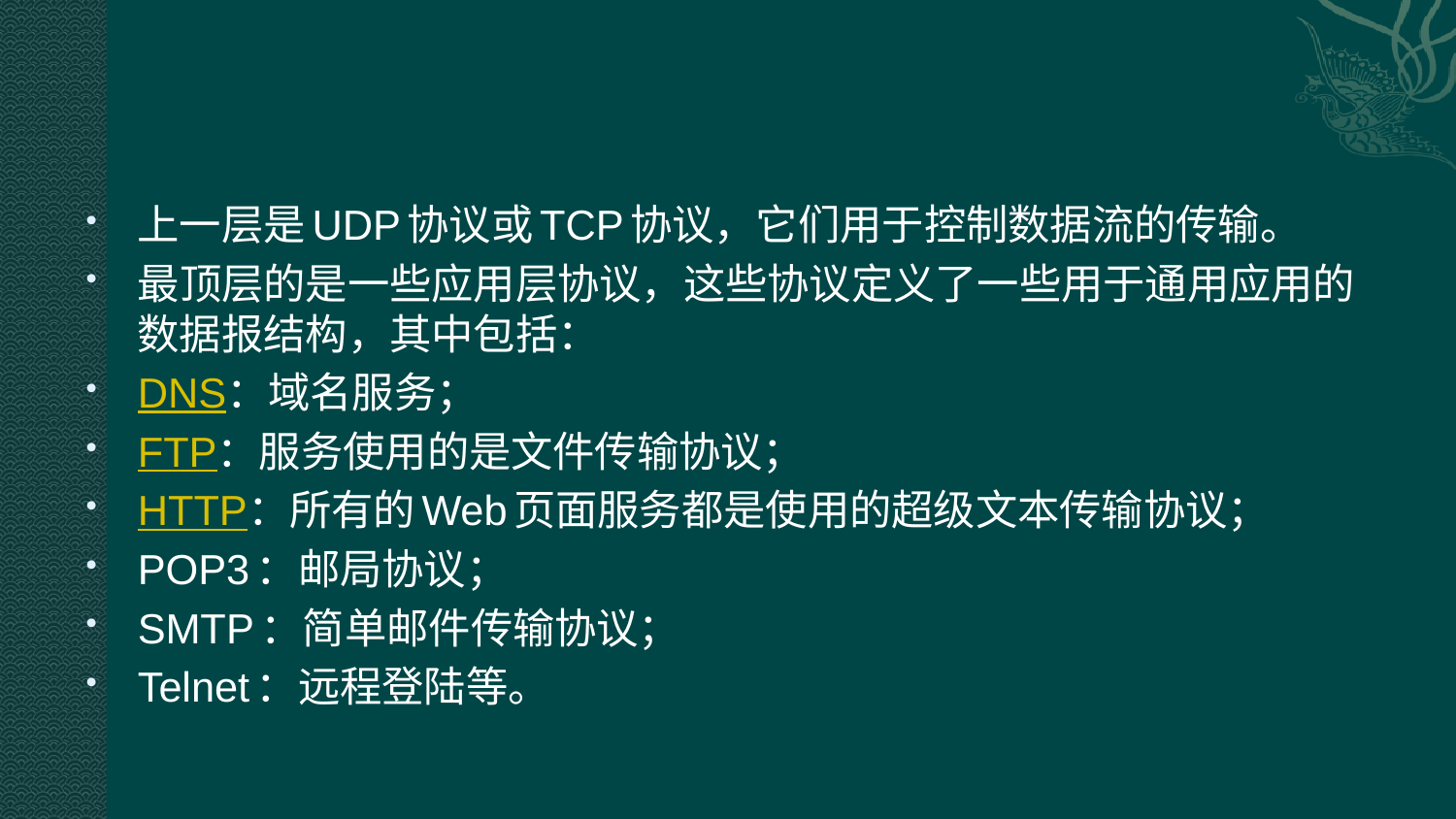

#
上一层是UDP协议或TCP协议，它们用于控制数据流的传输。
最顶层的是一些应用层协议，这些协议定义了一些用于通用应用的数据报结构，其中包括：
DNS：域名服务；
FTP：服务使用的是文件传输协议；
HTTP：所有的Web页面服务都是使用的超级文本传输协议；
POP3：邮局协议；
SMTP：简单邮件传输协议；
Telnet：远程登陆等。